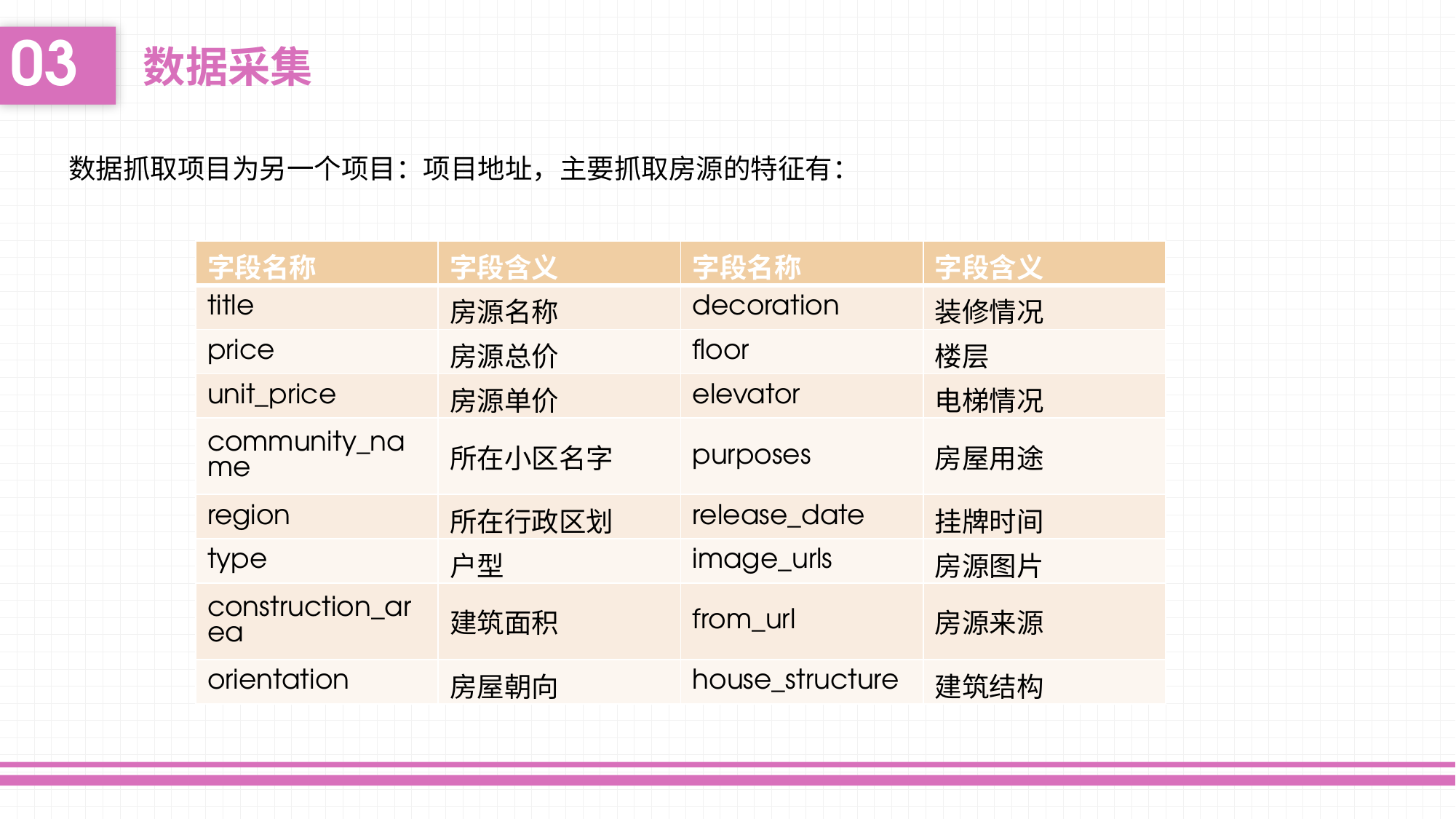

03
数据采集
数据抓取项目为另一个项目：项目地址，主要抓取房源的特征有：
| 字段名称 | 字段含义 | 字段名称 | 字段含义 |
| --- | --- | --- | --- |
| title | 房源名称 | decoration | 装修情况 |
| price | 房源总价 | floor | 楼层 |
| unit\_price | 房源单价 | elevator | 电梯情况 |
| community\_name | 所在小区名字 | purposes | 房屋用途 |
| region | 所在行政区划 | release\_date | 挂牌时间 |
| type | 户型 | image\_urls | 房源图片 |
| construction\_area | 建筑面积 | from\_url | 房源来源 |
| orientation | 房屋朝向 | house\_structure | 建筑结构 |